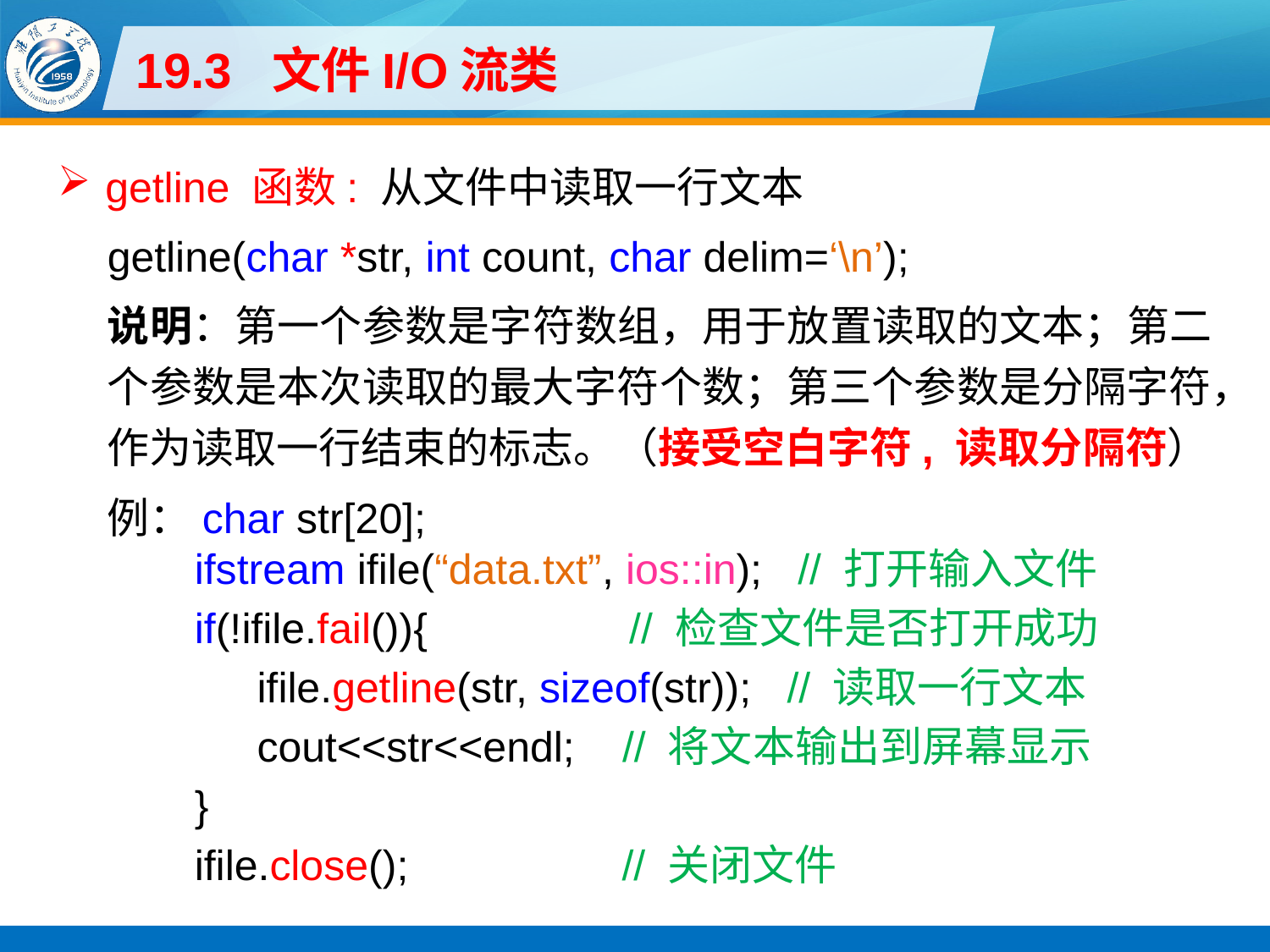

# 19.3  文件I/O流类
getline 函数: 从文件中读取一行文本
getline(char *str, int count, char delim=‘\n’);
说明：第一个参数是字符数组，用于放置读取的文本；第二个参数是本次读取的最大字符个数；第三个参数是分隔字符，作为读取一行结束的标志。（接受空白字符, 读取分隔符）
例：char str[20];
ifstream ifile(“data.txt”, ios::in);   // 打开输入文件
if(!ifile.fail()){                 // 检查文件是否打开成功
ifile.getline(str, sizeof(str));   // 读取一行文本
cout<<str<<endl;    // 将文本输出到屏幕显示
}
ifile.close();                  // 关闭文件